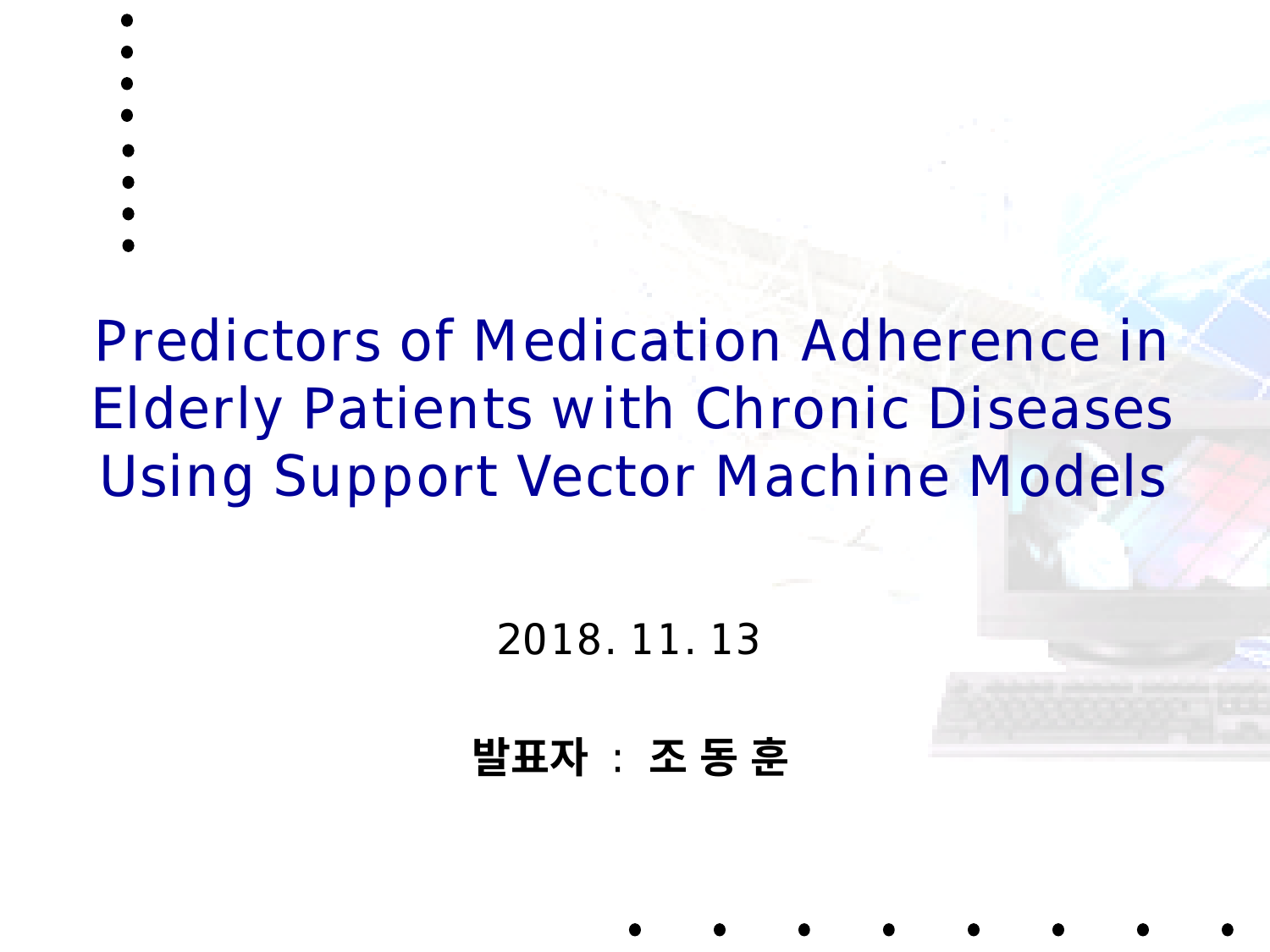

# Predictors of Medication Adherence in Elderly Patients with Chronic Diseases Using Support Vector Machine Models
2018. 11. 13

발표자 : 조 동 훈